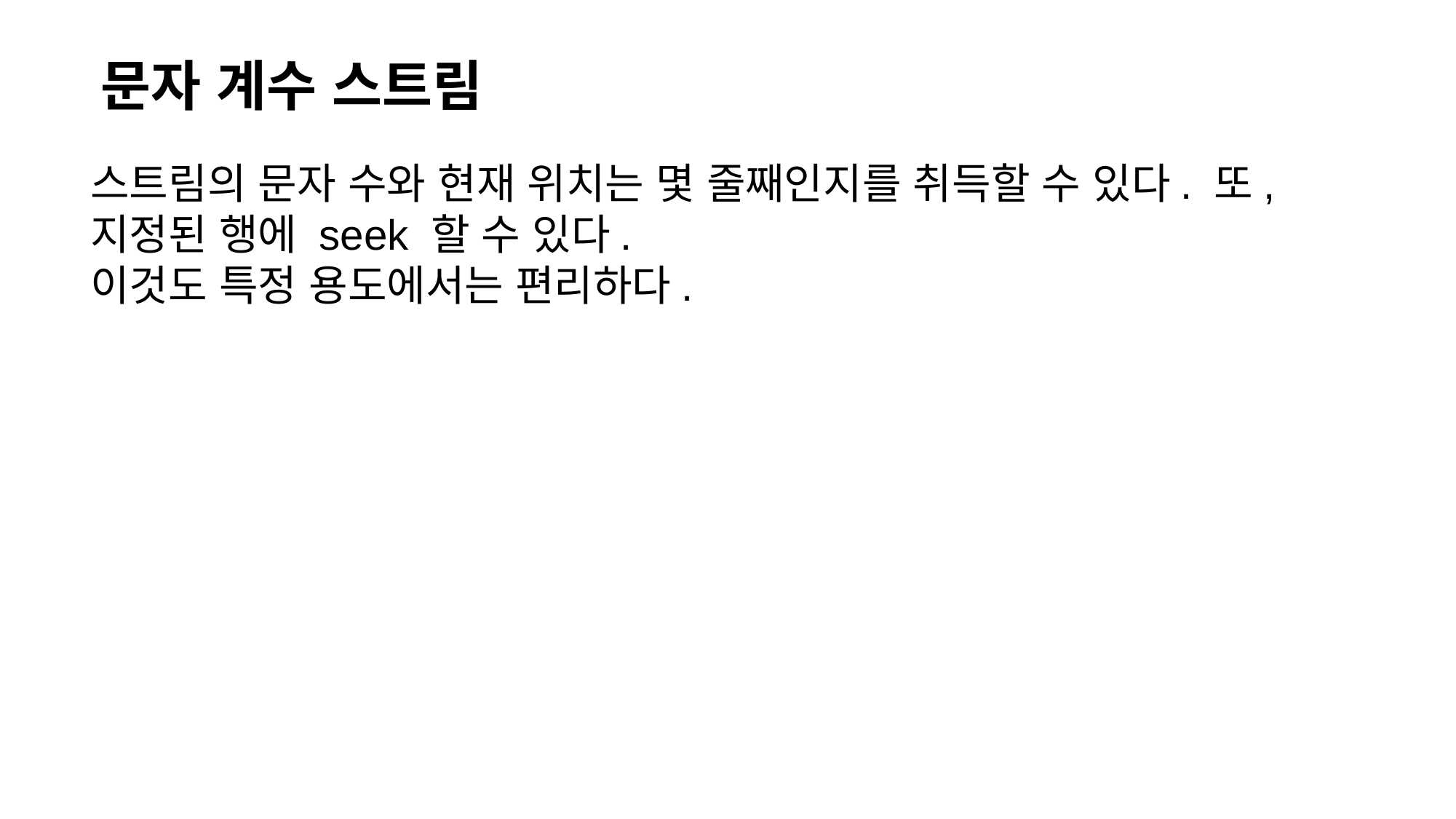

문자 계수 스트림
스트림의 문자 수와 현재 위치는 몇 줄째인지를 취득할 수 있다. 또, 지정된 행에 seek 할 수 있다.
이것도 특정 용도에서는 편리하다.